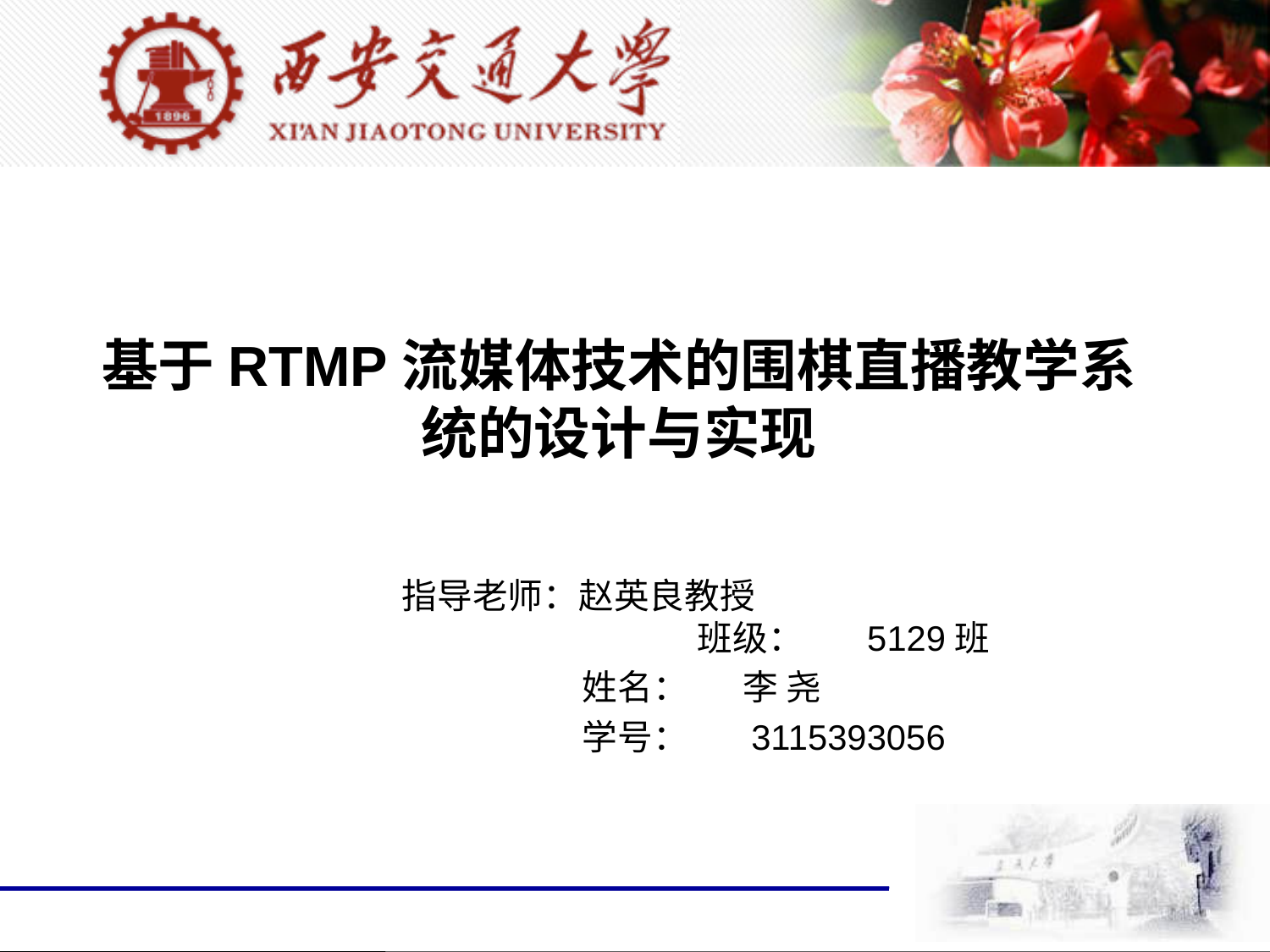

# 基于RTMP流媒体技术的围棋直播教学系统的设计与实现

                                 指导老师：赵英良教授                                                          				       班级：       5129班
                                                        姓名：       李 尧
                                                        学号：       3115393056